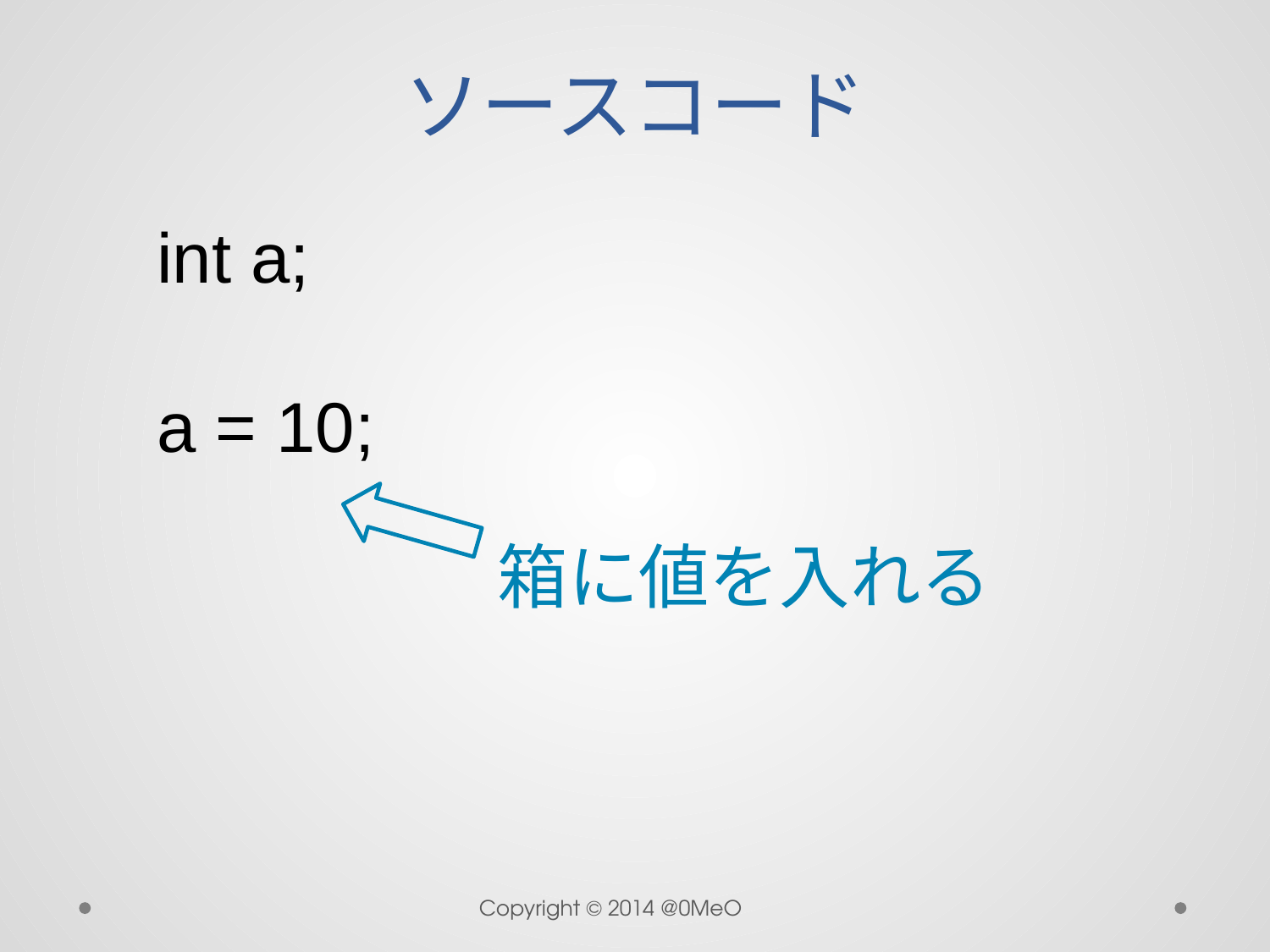

# ソースコード
int a;

a = 10;

箱に値を入れる